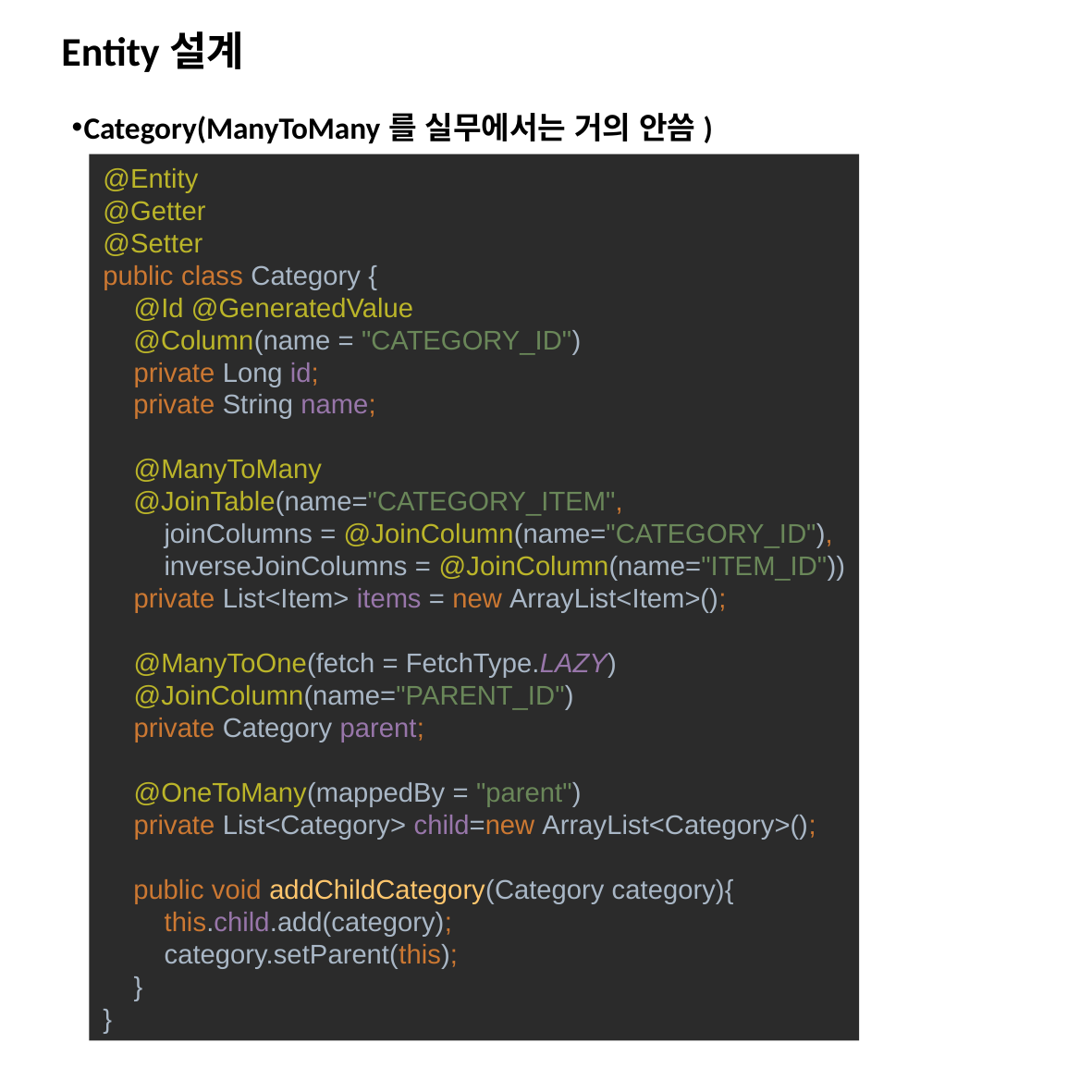

# Entity설계
Category(ManyToMany를 실무에서는 거의 안씀)

@Entity
@Getter
@Setter
public class Category {
    @Id @GeneratedValue
    @Column(name = "CATEGORY_ID")
    private Long id;
    private String name;
    @ManyToMany
    @JoinTable(name="CATEGORY_ITEM",
        joinColumns = @JoinColumn(name="CATEGORY_ID"),
        inverseJoinColumns = @JoinColumn(name="ITEM_ID"))
    private List<Item> items = new ArrayList<Item>();
    @ManyToOne(fetch = FetchType.LAZY)
    @JoinColumn(name="PARENT_ID")
    private Category parent;
    @OneToMany(mappedBy = "parent")
    private List<Category> child=new ArrayList<Category>();
    public void addChildCategory(Category category){
        this.child.add(category);
        category.setParent(this);
    }
}